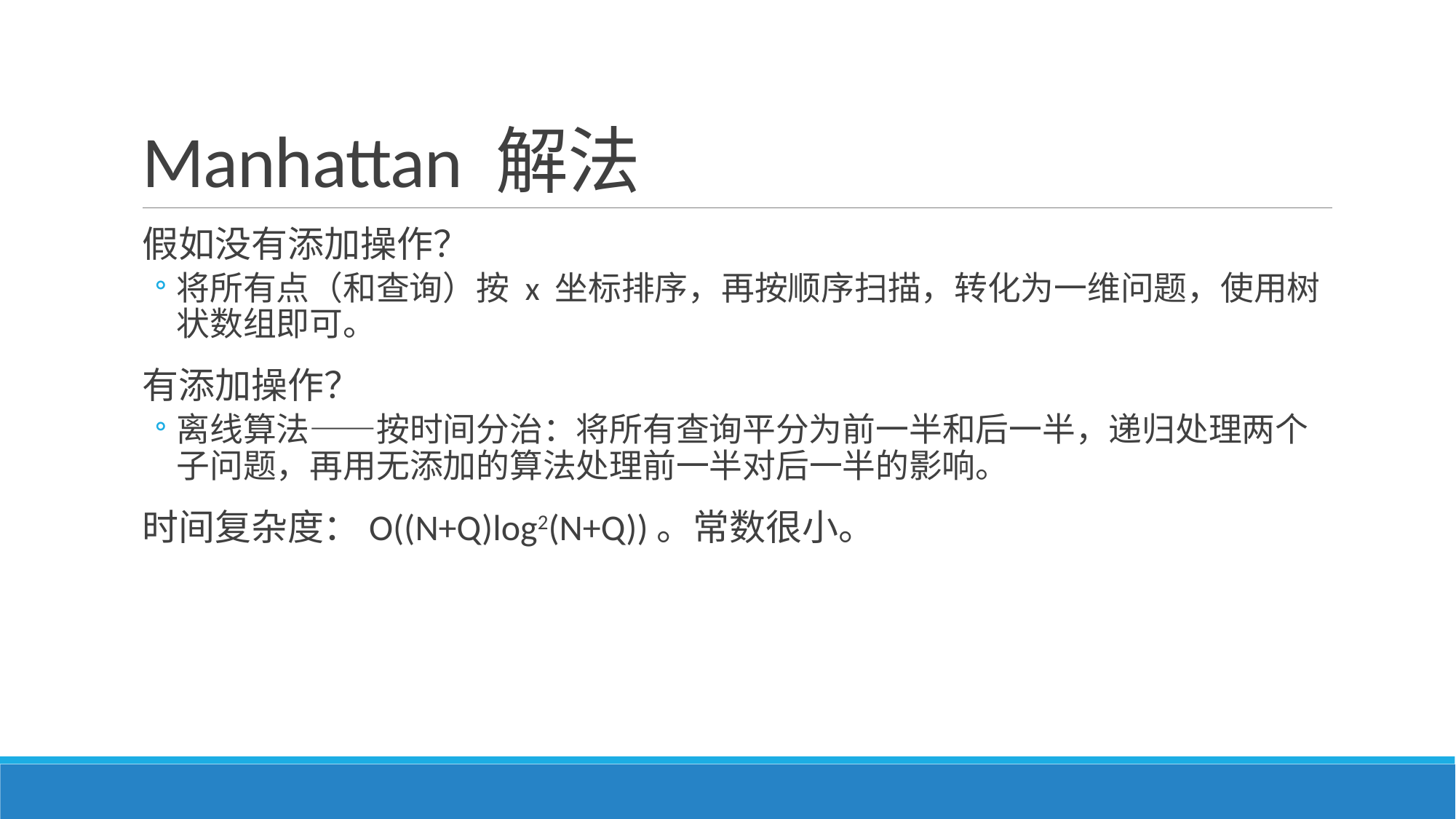

# Manhattan 解法
假如没有添加操作？
将所有点（和查询）按 x 坐标排序，再按顺序扫描，转化为一维问题，使用树状数组即可。
有添加操作？
离线算法——按时间分治：将所有查询平分为前一半和后一半，递归处理两个子问题，再用无添加的算法处理前一半对后一半的影响。
时间复杂度：O((N+Q)log2(N+Q))。常数很小。